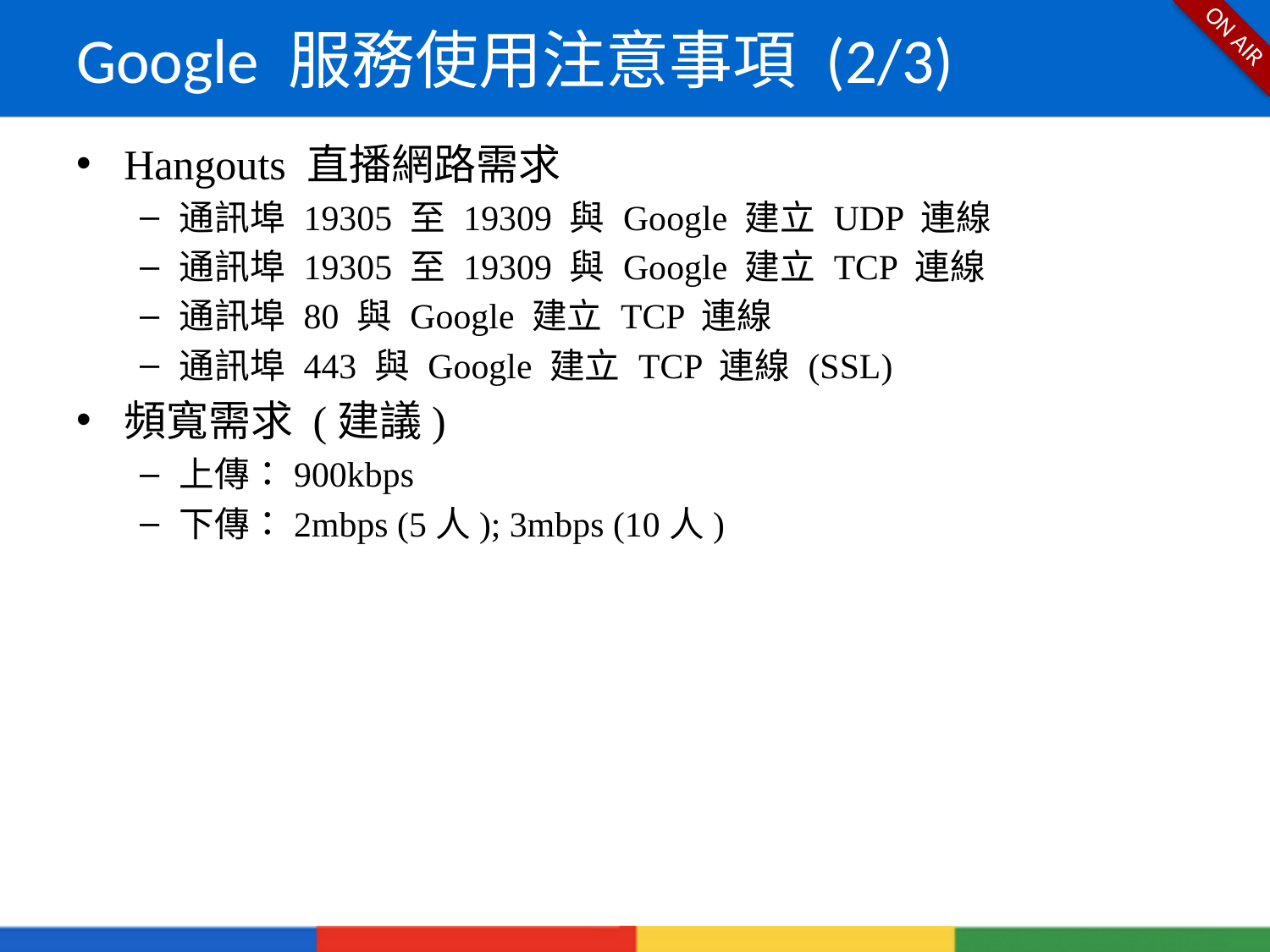

# Google 服務使用注意事項 (2/3)
Hangouts 直播網路需求
通訊埠 19305 至 19309 與 Google 建立 UDP 連線
通訊埠 19305 至 19309 與 Google 建立 TCP 連線
通訊埠 80 與 Google 建立 TCP 連線
通訊埠 443 與 Google 建立 TCP 連線 (SSL)
頻寬需求 (建議)
上傳：900kbps
下傳：2mbps (5人); 3mbps (10人)